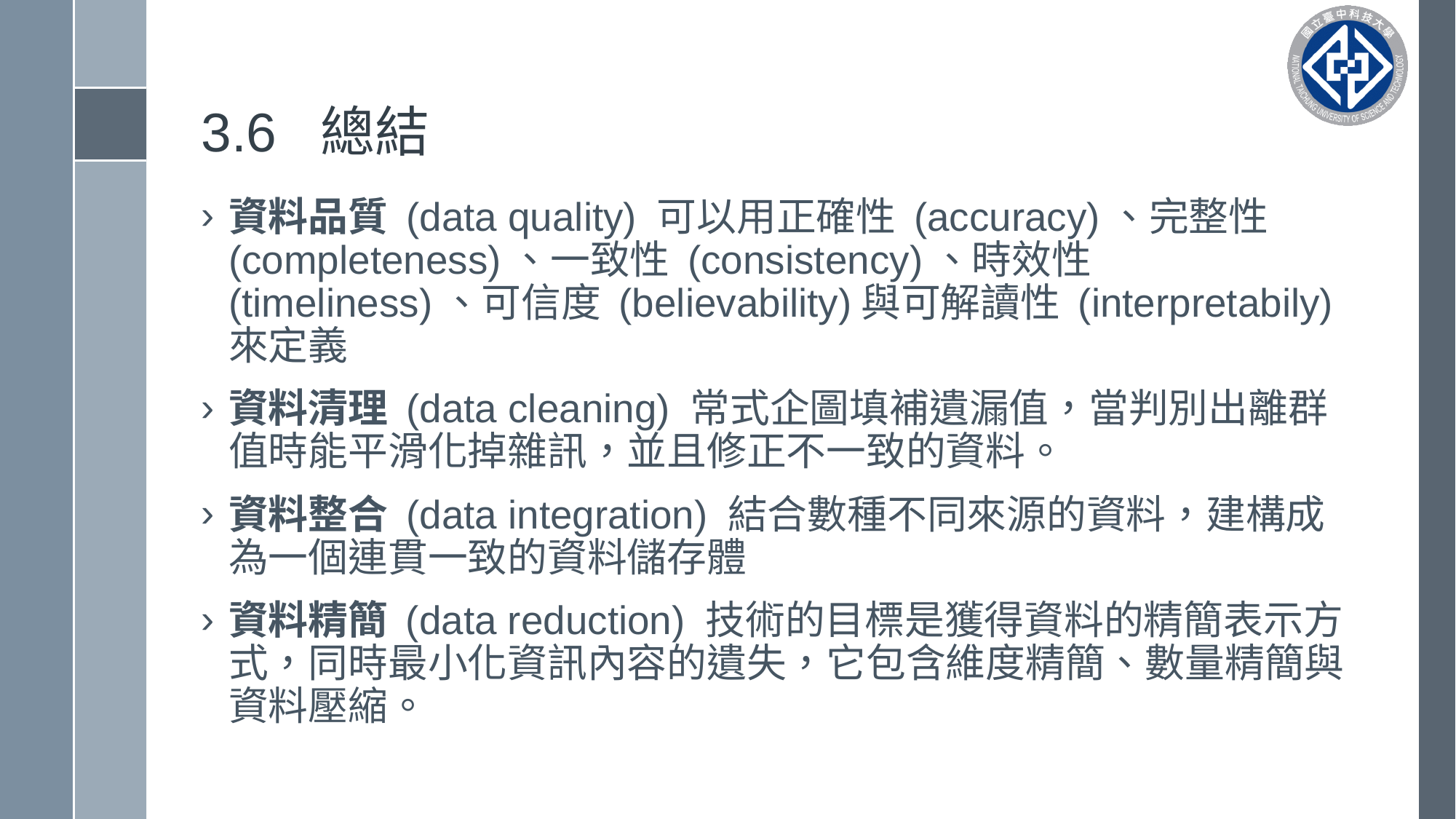

# 3.6  總結
資料品質 (data quality) 可以用正確性 (accuracy)、完整性 (completeness)、一致性 (consistency)、時效性 (timeliness)、可信度 (believability)與可解讀性 (interpretabily) 來定義
資料清理 (data cleaning) 常式企圖填補遺漏值，當判別出離群值時能平滑化掉雜訊，並且修正不一致的資料。
資料整合 (data integration) 結合數種不同來源的資料，建構成為一個連貫一致的資料儲存體
資料精簡 (data reduction) 技術的目標是獲得資料的精簡表示方式，同時最小化資訊內容的遺失，它包含維度精簡、數量精簡與資料壓縮。